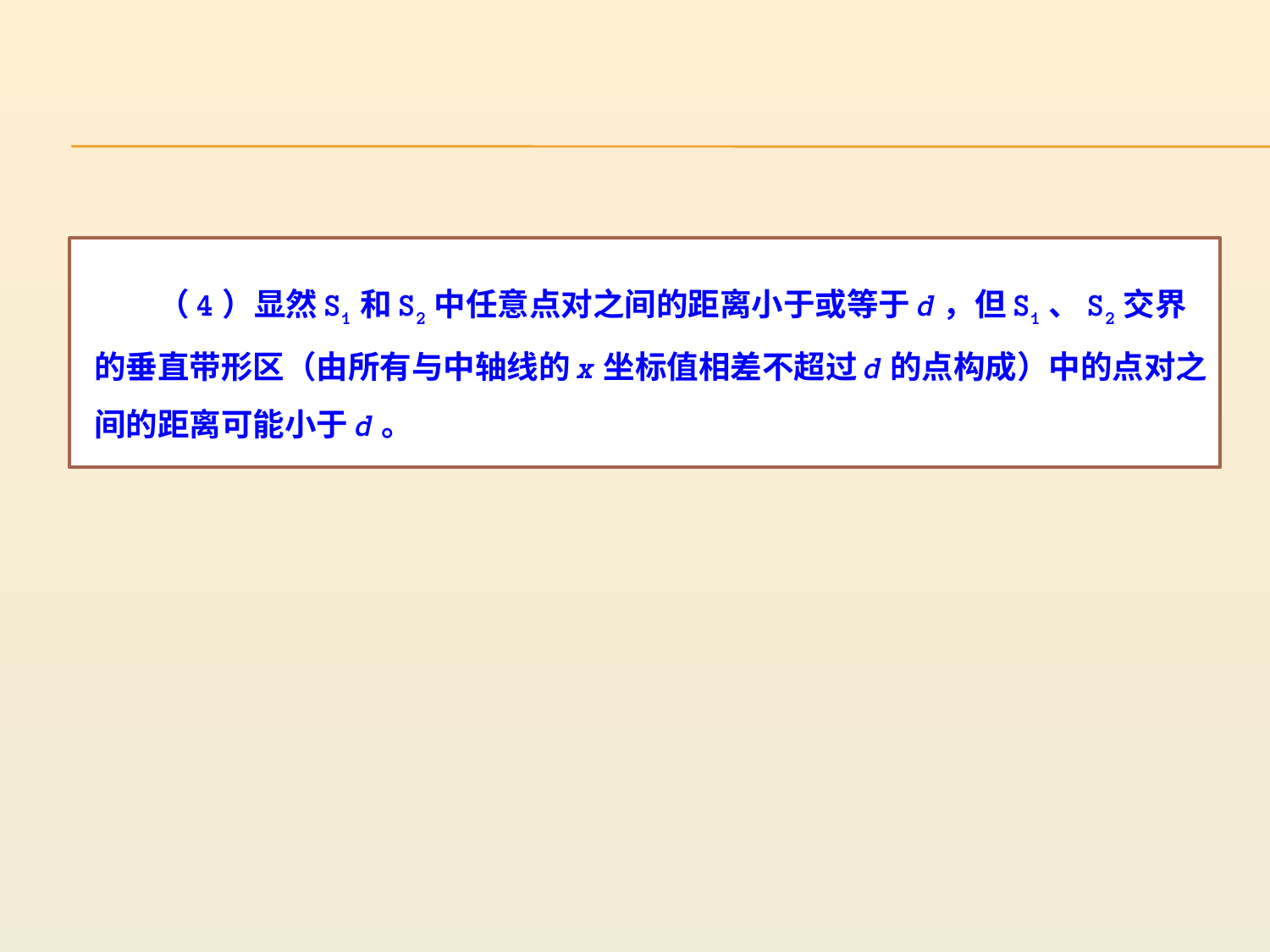

（4）显然S1和S2中任意点对之间的距离小于或等于d，但S1、S2交界的垂直带形区（由所有与中轴线的x坐标值相差不超过d的点构成）中的点对之间的距离可能小于d。